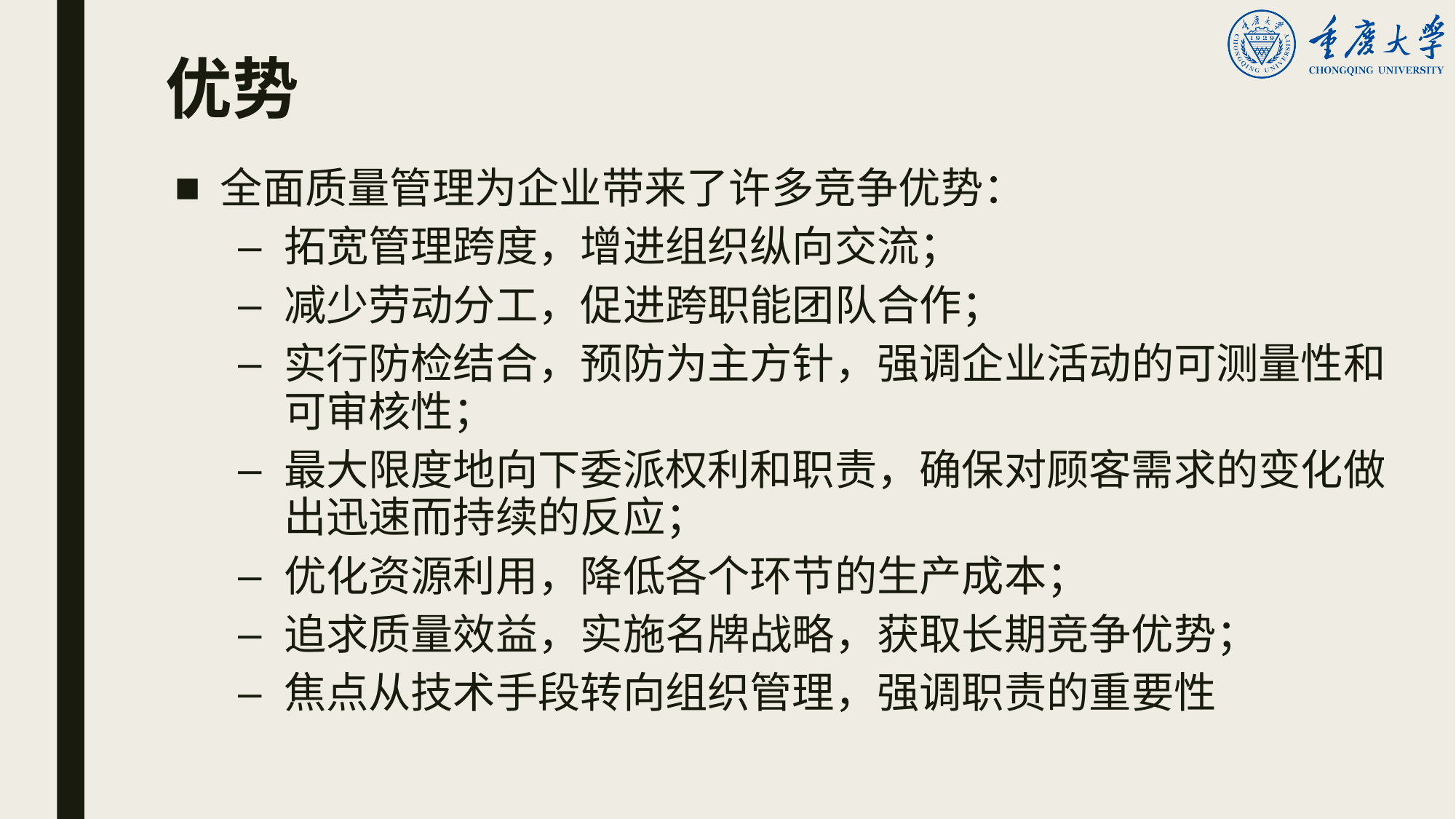

# 优势
全面质量管理为企业带来了许多竞争优势：
拓宽管理跨度，增进组织纵向交流；
减少劳动分工，促进跨职能团队合作；
实行防检结合，预防为主方针，强调企业活动的可测量性和可审核性；
最大限度地向下委派权利和职责，确保对顾客需求的变化做出迅速而持续的反应；
优化资源利用，降低各个环节的生产成本；
追求质量效益，实施名牌战略，获取长期竞争优势；
焦点从技术手段转向组织管理，强调职责的重要性